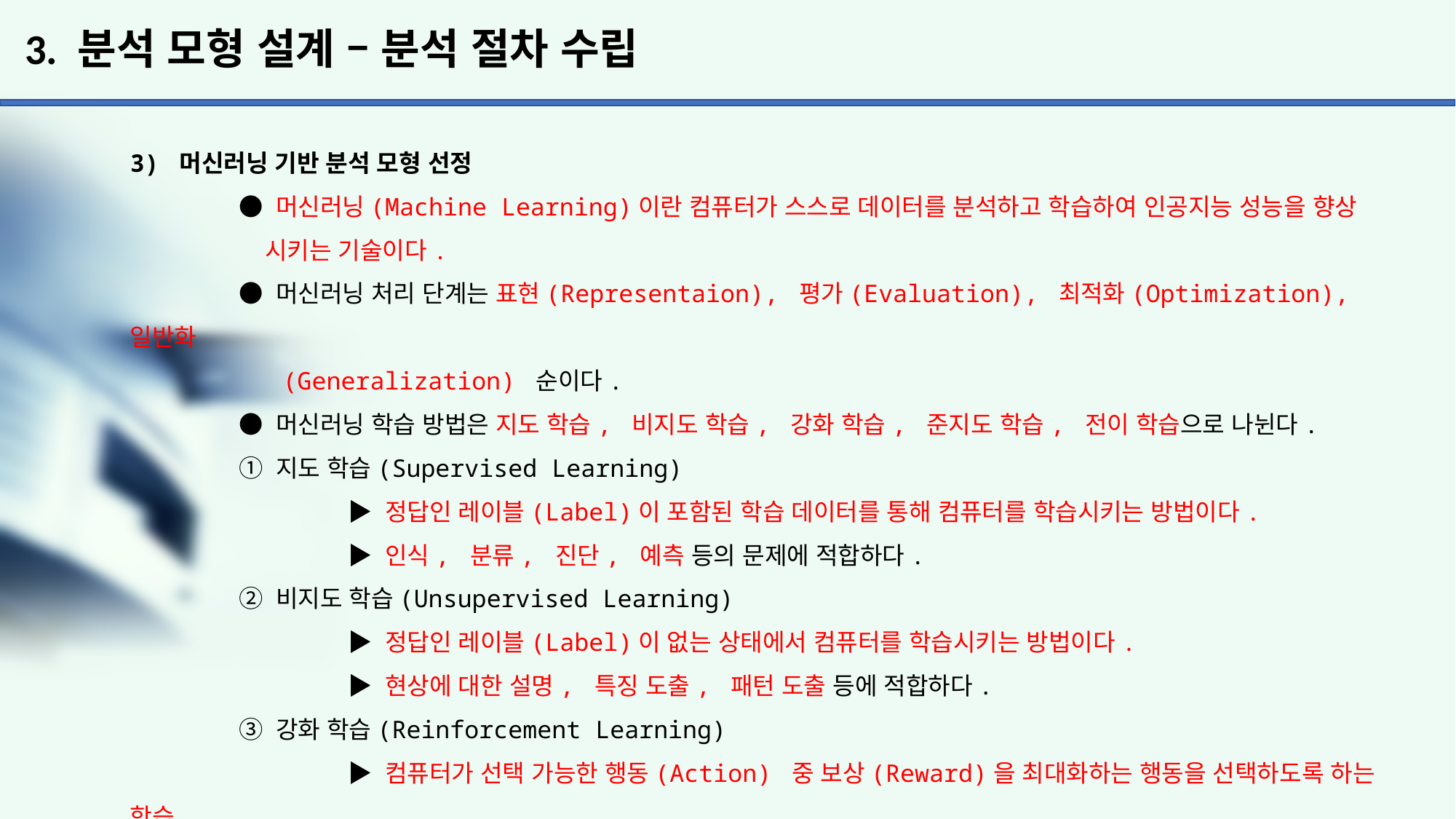

# 3. 분석 모형 설계 – 분석 절차 수립
3) 머신러닝 기반 분석 모형 선정
	● 머신러닝(Machine Learning)이란 컴퓨터가 스스로 데이터를 분석하고 학습하여 인공지능 성능을 향상
	   시키는 기술이다.
	● 머신러닝 처리 단계는 표현(Representaion), 평가(Evaluation), 최적화(Optimization), 일반화
	   (Generalization) 순이다.
	● 머신러닝 학습 방법은 지도 학습, 비지도 학습, 강화 학습, 준지도 학습, 전이 학습으로 나뉜다.
	① 지도 학습(Supervised Learning)
		▶ 정답인 레이블(Label)이 포함된 학습 데이터를 통해 컴퓨터를 학습시키는 방법이다.
		▶ 인식, 분류, 진단, 예측 등의 문제에 적합하다.
	② 비지도 학습(Unsupervised Learning)
		▶ 정답인 레이블(Label)이 없는 상태에서 컴퓨터를 학습시키는 방법이다.
		▶ 현상에 대한 설명, 특징 도출, 패턴 도출 등에 적합하다.
	③ 강화 학습(Reinforcement Learning)
		▶ 컴퓨터가 선택 가능한 행동(Action) 중 보상(Reward)을 최대화하는 행동을 선택하도록 하는 학습
		   방법이다.